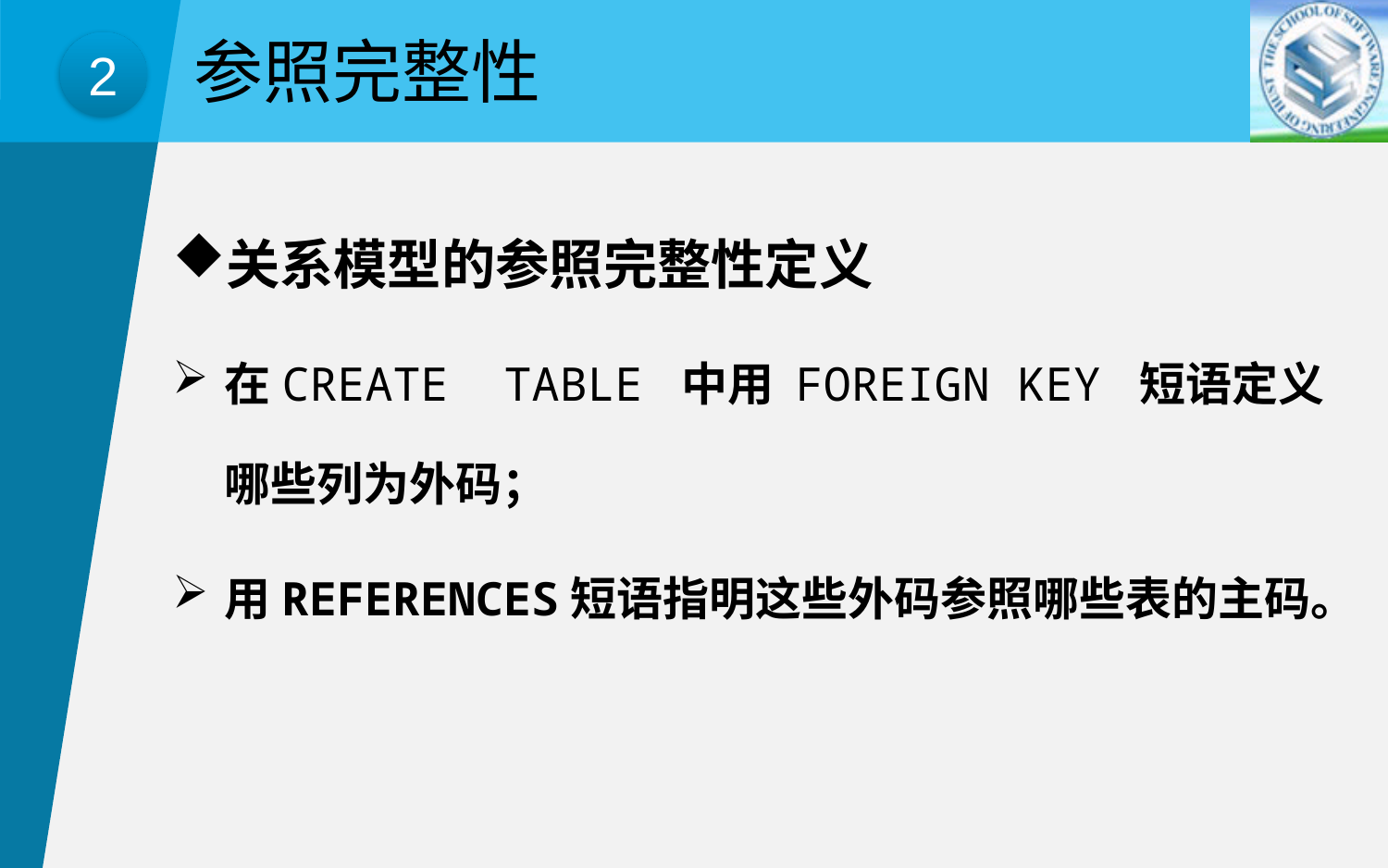

参照完整性
2
关系模型的参照完整性定义
在CREATE  TABLE 中用 FOREIGN KEY 短语定义哪些列为外码；
用REFERENCES短语指明这些外码参照哪些表的主码。